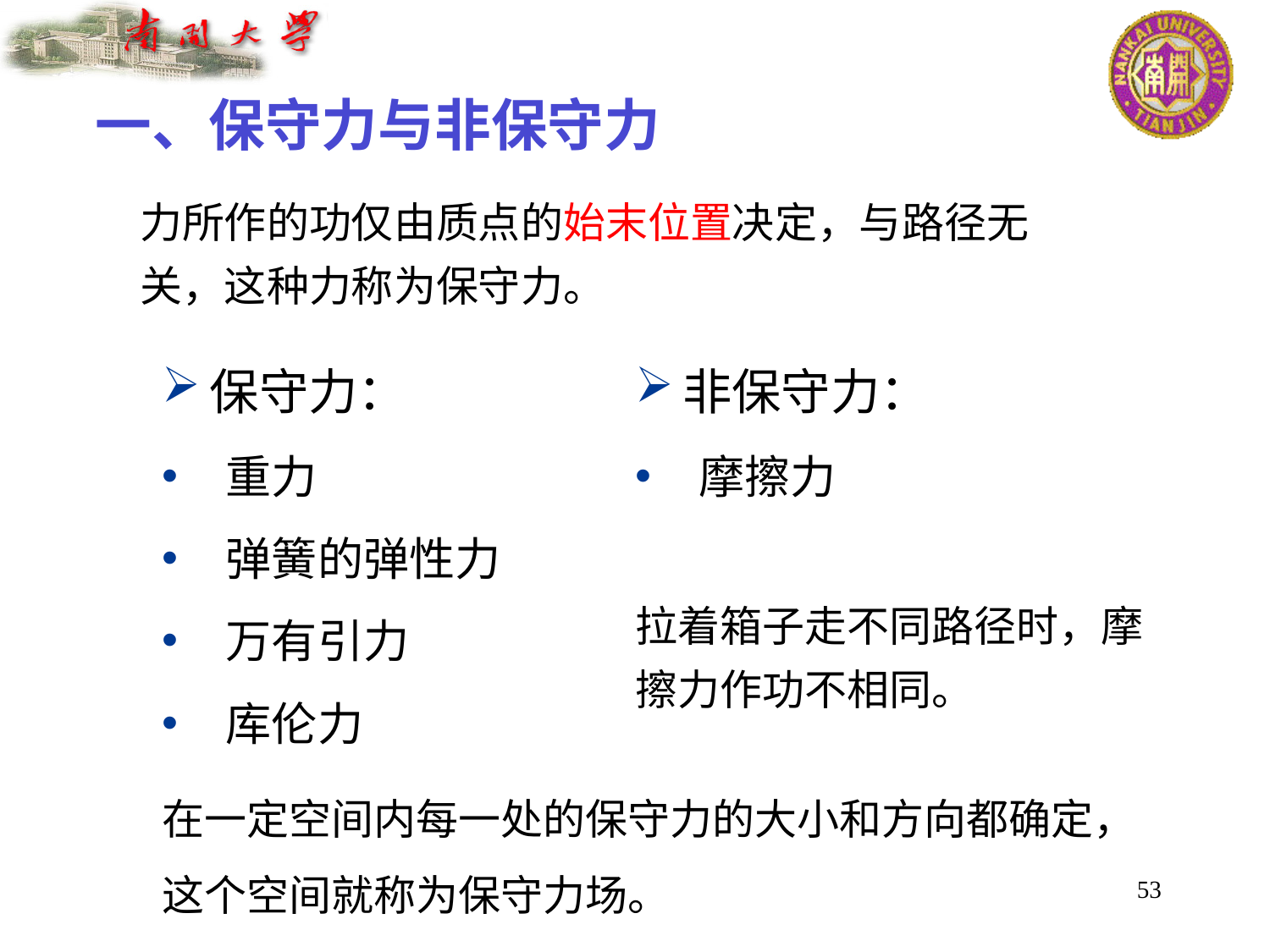

一、保守力与非保守力
力所作的功仅由质点的始末位置决定，与路径无关，这种力称为保守力。
保守力：
重力
弹簧的弹性力
万有引力
库伦力
非保守力：
摩擦力
拉着箱子走不同路径时，摩擦力作功不相同。
在一定空间内每一处的保守力的大小和方向都确定，这个空间就称为保守力场。
53